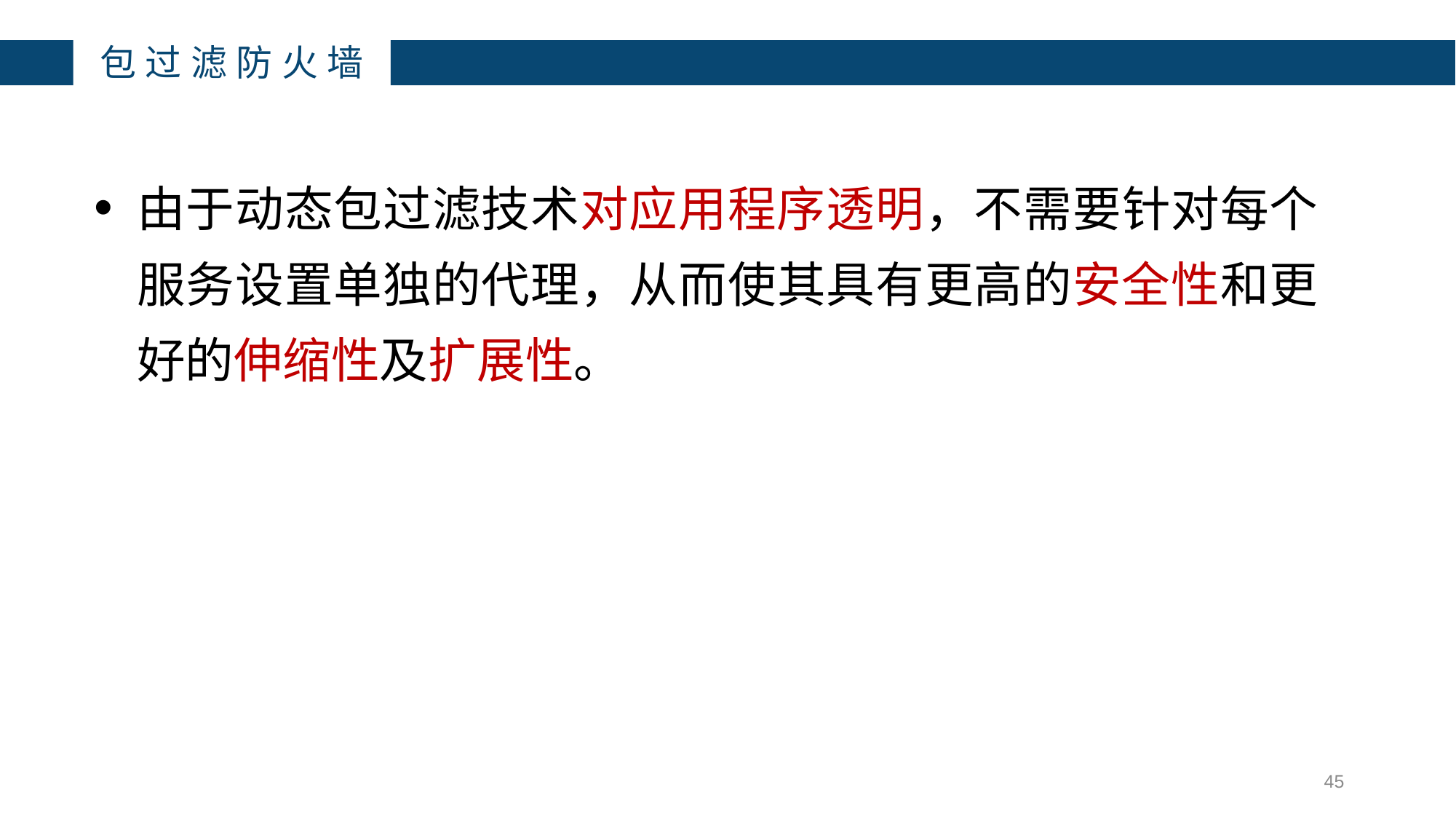

包过滤防火墙

由于动态包过滤技术对应用程序透明，不需要针对每个服务设置单独的代理，从而使其具有更高的安全性和更好的伸缩性及扩展性。
45